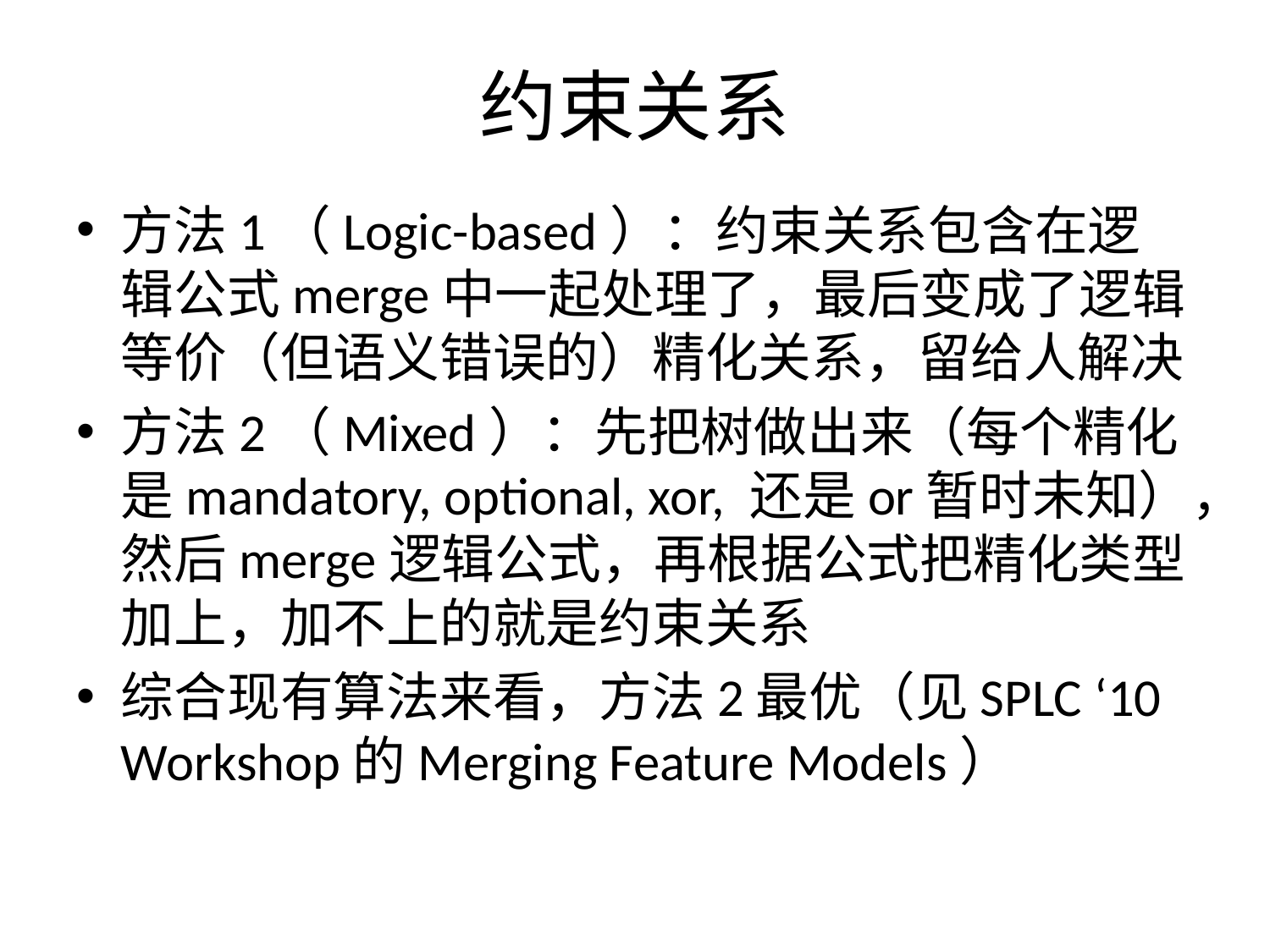

# 约束关系
方法1（Logic-based）：约束关系包含在逻辑公式merge中一起处理了，最后变成了逻辑等价（但语义错误的）精化关系，留给人解决
方法2（Mixed）：先把树做出来（每个精化是mandatory, optional, xor, 还是or暂时未知），然后merge逻辑公式，再根据公式把精化类型加上，加不上的就是约束关系
综合现有算法来看，方法2最优（见SPLC ‘10 Workshop的Merging Feature Models）